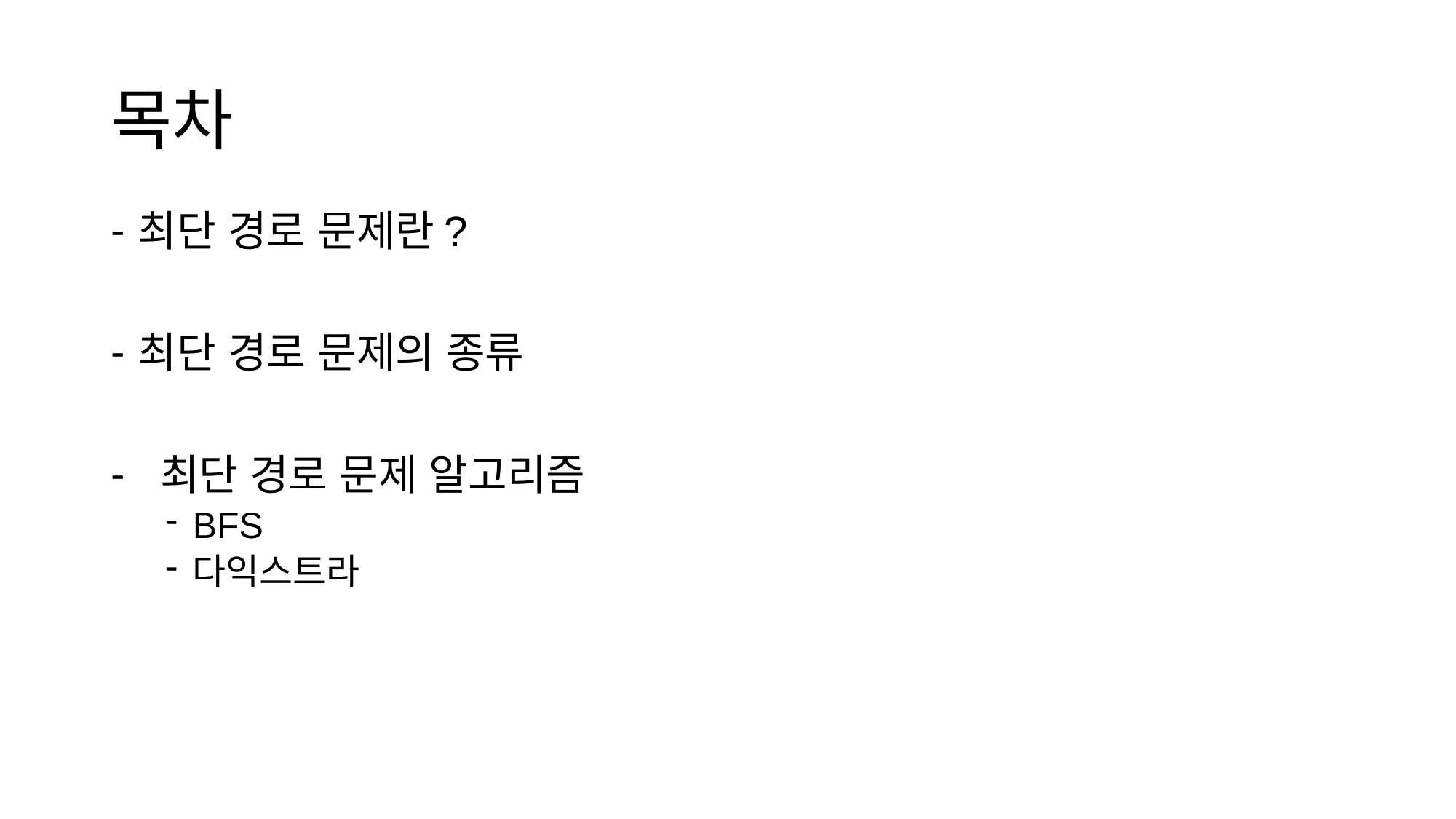

# 목차

최단 경로 문제란?

최단 경로 문제의 종류

 최단 경로 문제 알고리즘
BFS
다익스트라